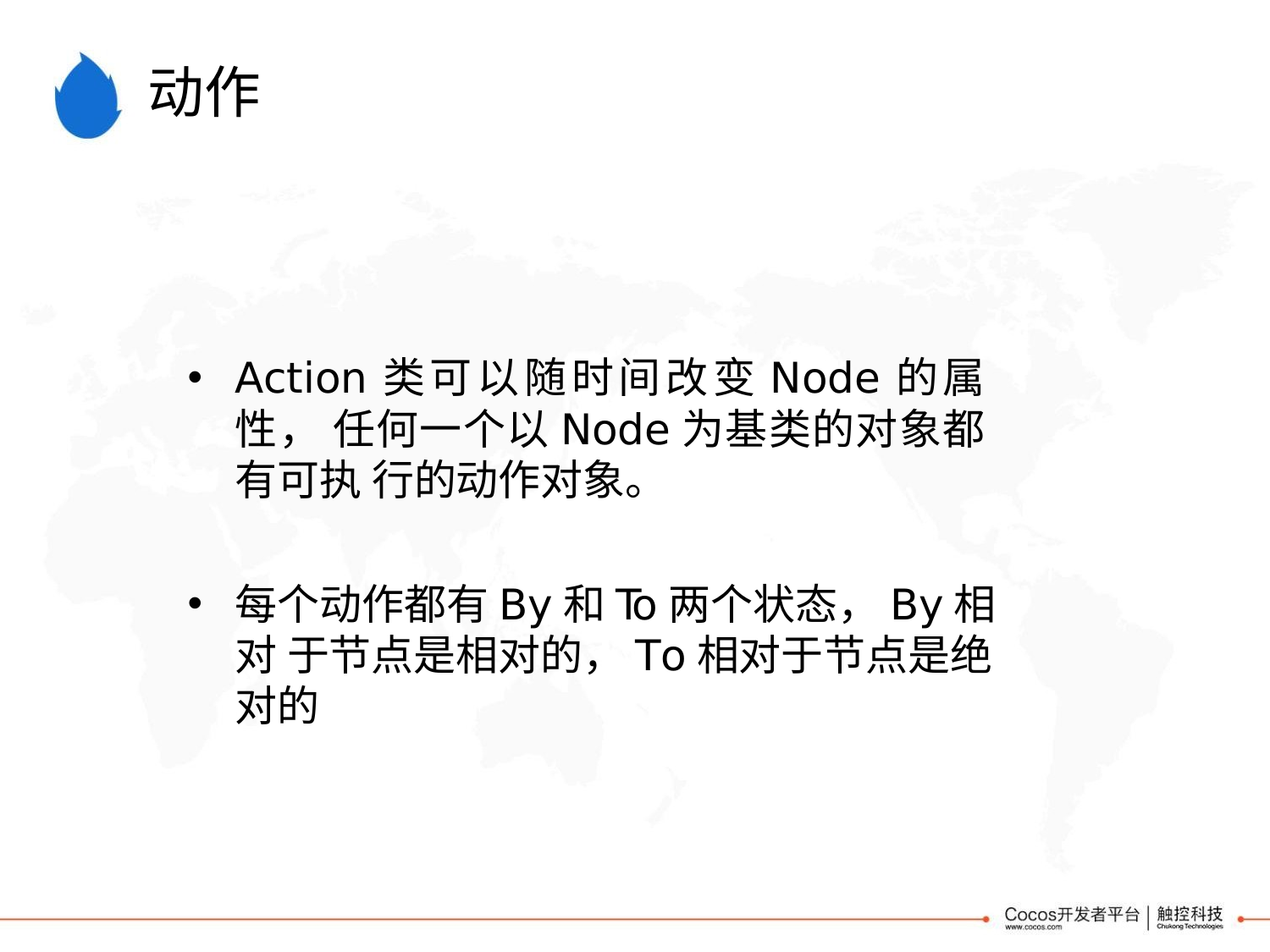

# 动作
Action类可以随时间改变Node的属性， 任何一个以Node为基类的对象都有可执 行的动作对象。

每个动作都有By和To两个状态，By相对 于节点是相对的，To相对于节点是绝对的